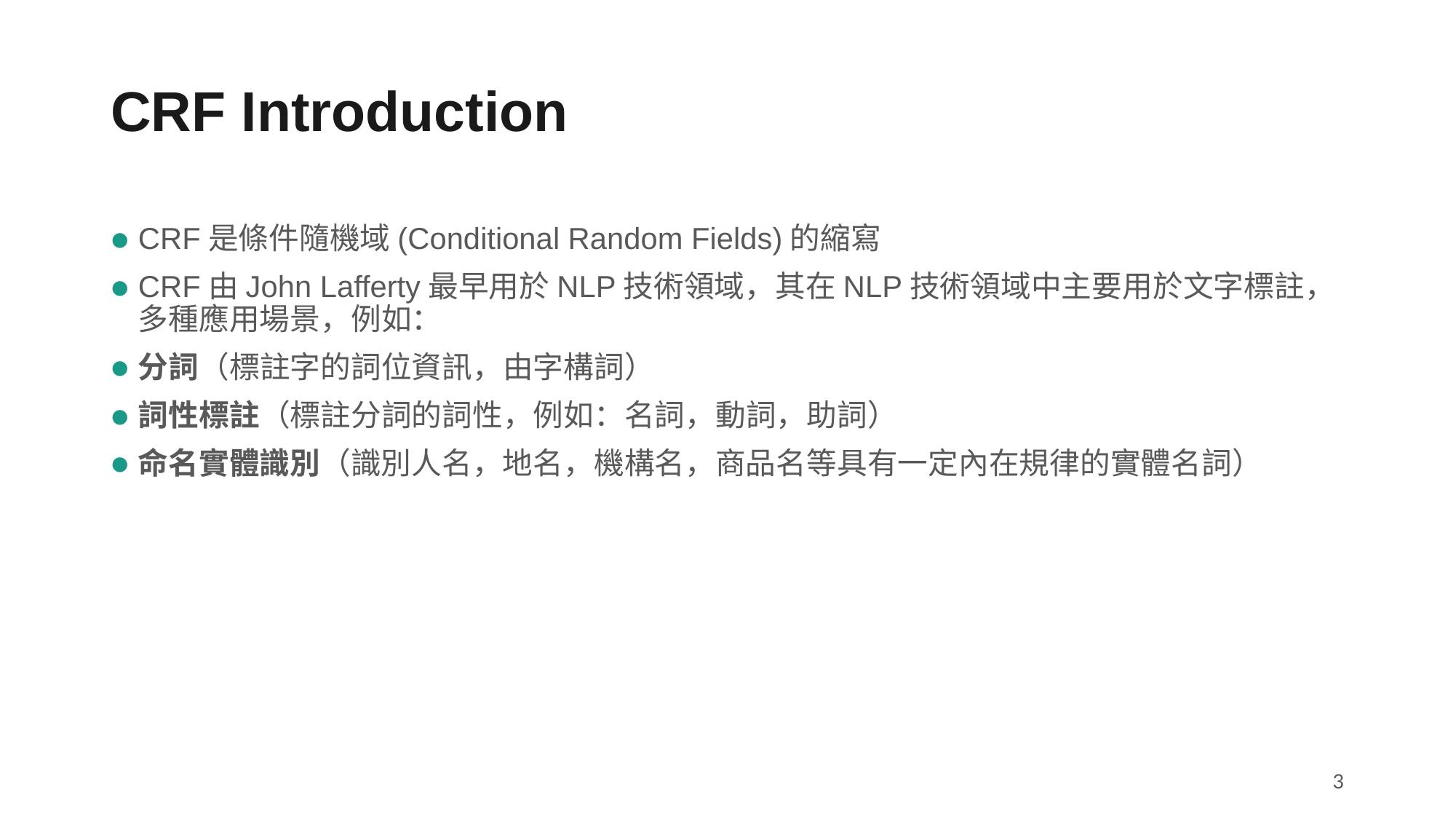

# CRF Introduction
CRF是條件隨機域(Conditional Random Fields)的縮寫
CRF由John Lafferty最早用於NLP技術領域，其在NLP技術領域中主要用於文字標註，多種應用場景，例如：
分詞（標註字的詞位資訊，由字構詞）
詞性標註（標註分詞的詞性，例如：名詞，動詞，助詞）
命名實體識別（識別人名，地名，機構名，商品名等具有一定內在規律的實體名詞）

3